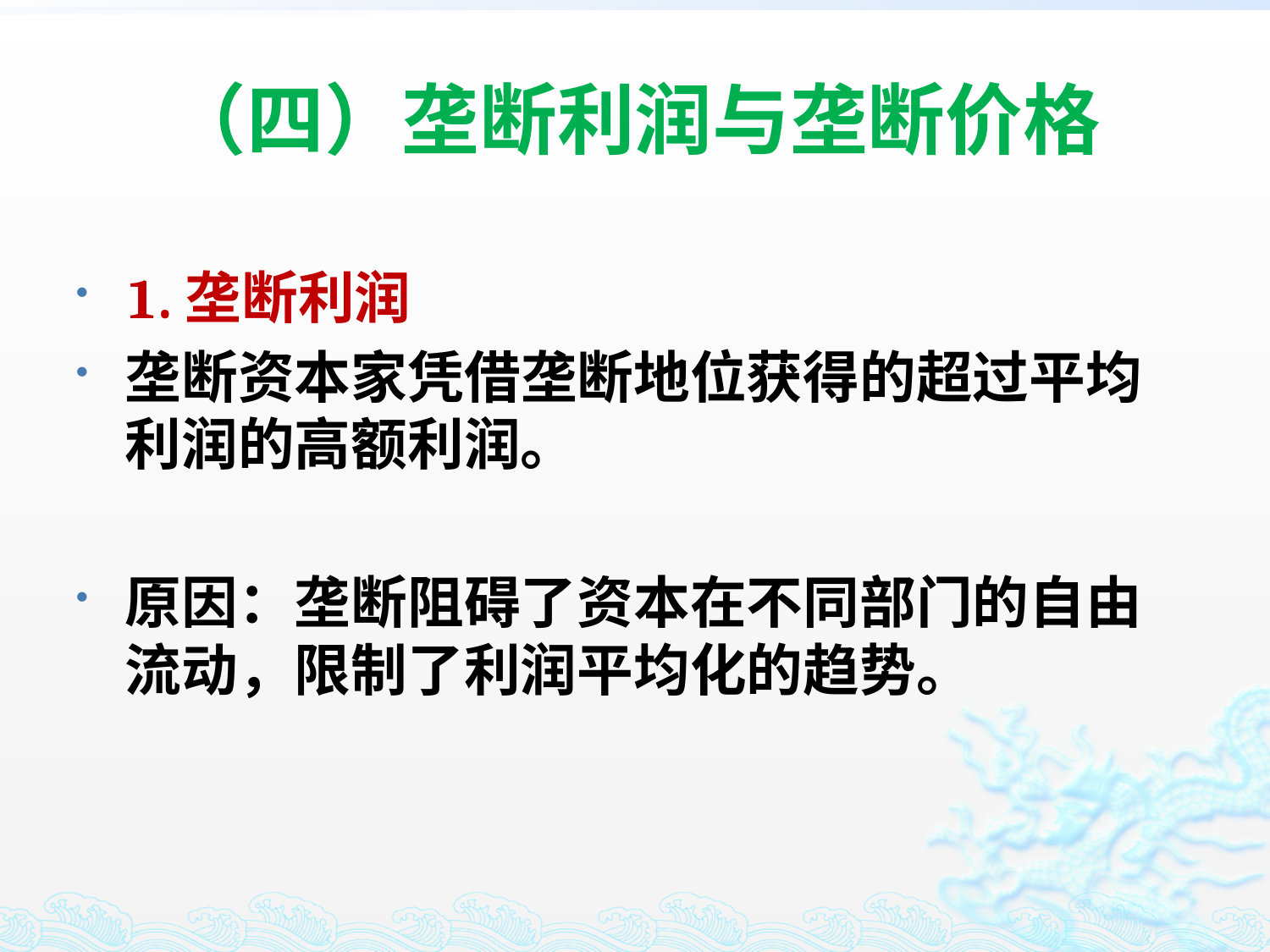

# （四）垄断利润与垄断价格
1.垄断利润
垄断资本家凭借垄断地位获得的超过平均利润的高额利润。

原因：垄断阻碍了资本在不同部门的自由流动，限制了利润平均化的趋势。